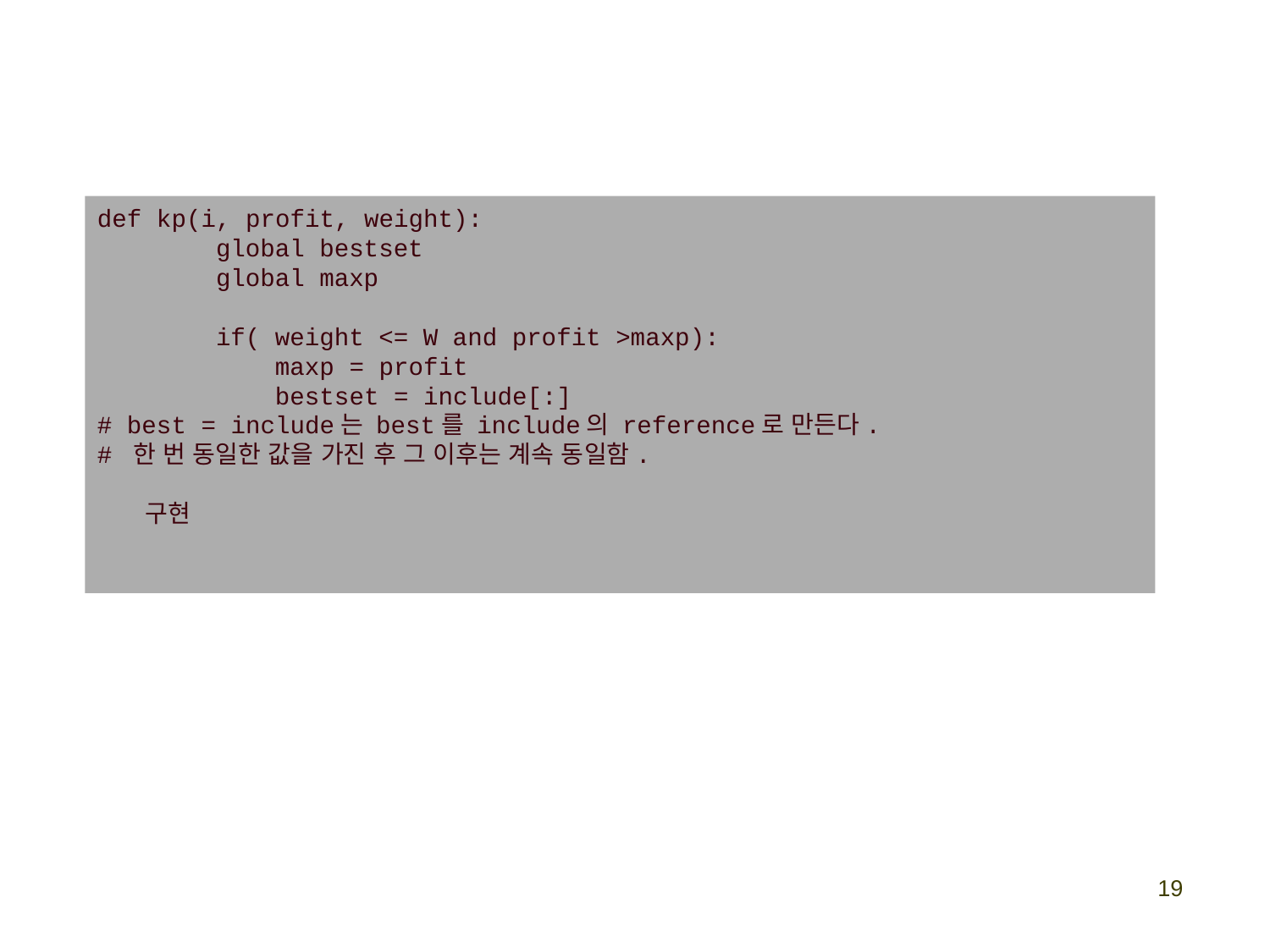

def kp(i, profit, weight):
        global bestset
        global maxp

        if( weight <= W and profit >maxp):
            maxp = profit
            bestset = include[:]
# best = include는 best를 include의 reference로 만든다.
# 한 번 동일한 값을 가진 후 그 이후는 계속 동일함.

      구현

19